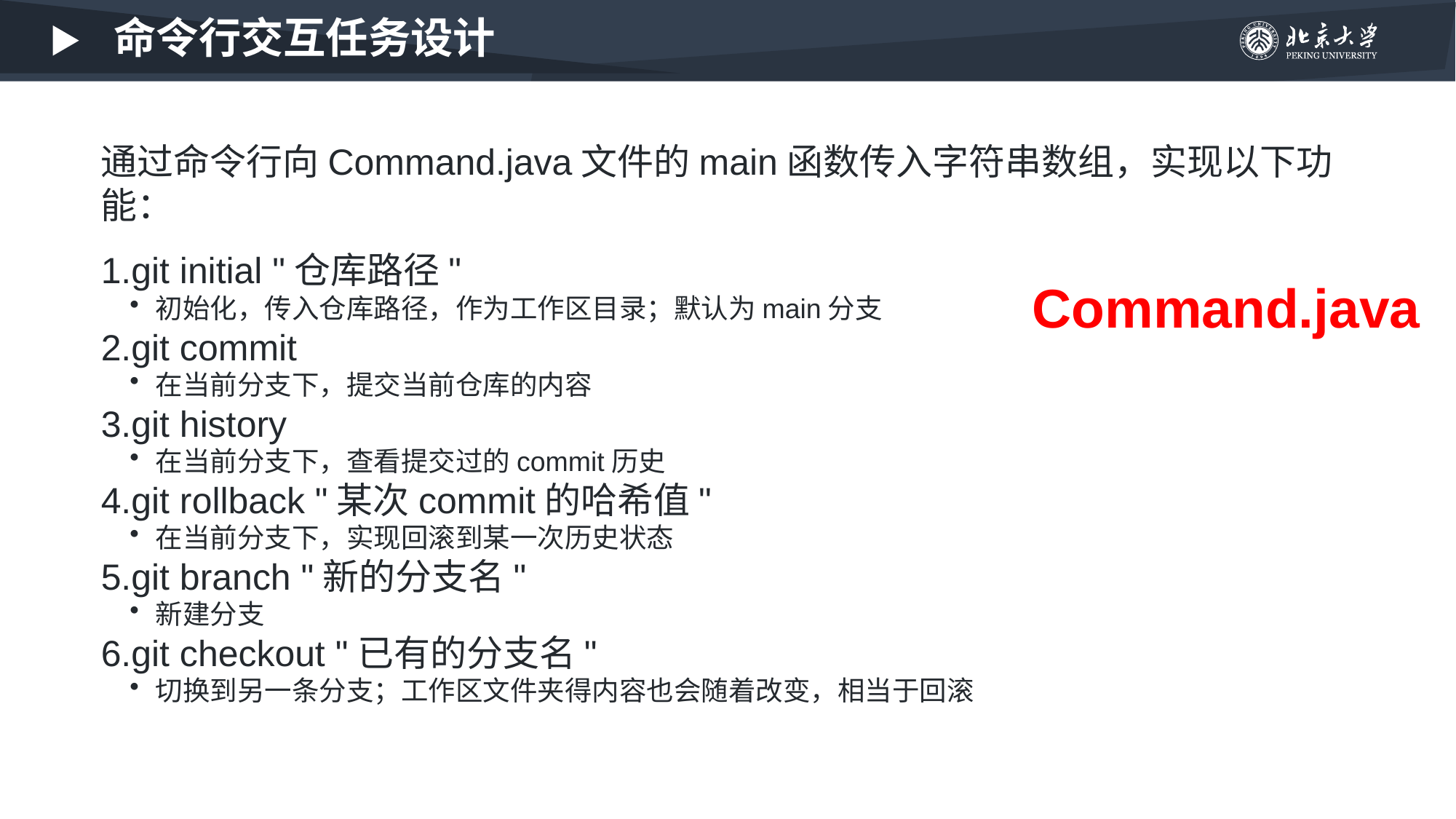

命令行交互任务设计
通过命令行向Command.java文件的main函数传入字符串数组，实现以下功能：

1.git initial "仓库路径"
初始化，传入仓库路径，作为工作区目录；默认为main分支
2.git commit
在当前分支下，提交当前仓库的内容
3.git history
在当前分支下，查看提交过的commit历史
4.git rollback "某次commit的哈希值"
在当前分支下，实现回滚到某一次历史状态
5.git branch "新的分支名"
新建分支
6.git checkout "已有的分支名"
切换到另一条分支；工作区文件夹得内容也会随着改变，相当于回滚

Command.java